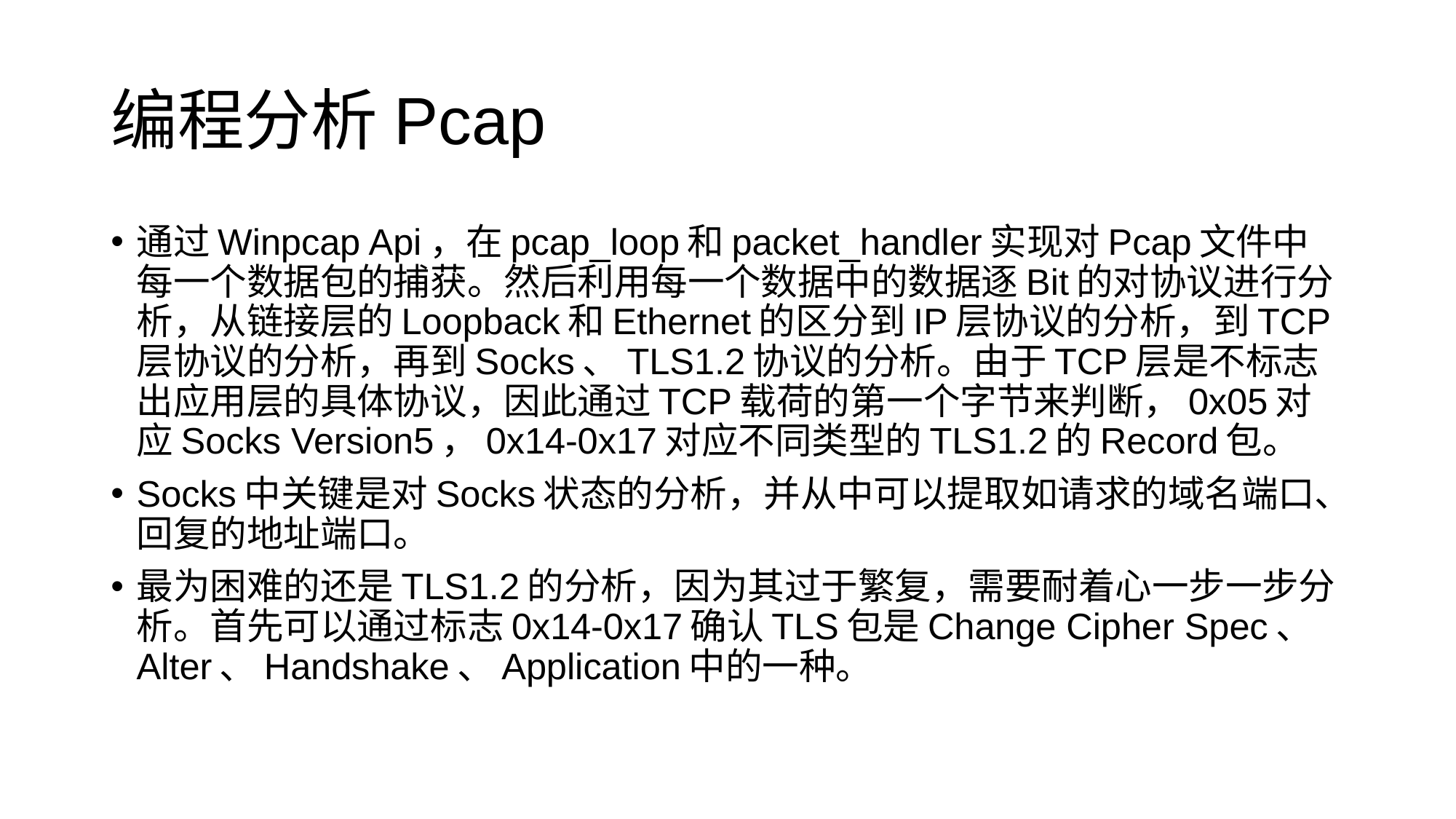

# 编程分析Pcap
通过Winpcap Api，在pcap_loop和packet_handler实现对Pcap文件中每一个数据包的捕获。然后利用每一个数据中的数据逐Bit的对协议进行分析，从链接层的Loopback和Ethernet的区分到IP层协议的分析，到TCP层协议的分析，再到Socks、TLS1.2协议的分析。由于TCP层是不标志出应用层的具体协议，因此通过TCP载荷的第一个字节来判断，0x05对应Socks Version5，0x14-0x17对应不同类型的TLS1.2的Record包。
Socks中关键是对Socks状态的分析，并从中可以提取如请求的域名端口、回复的地址端口。
最为困难的还是TLS1.2的分析，因为其过于繁复，需要耐着心一步一步分析。首先可以通过标志0x14-0x17确认TLS包是Change Cipher Spec、Alter、Handshake、Application中的一种。